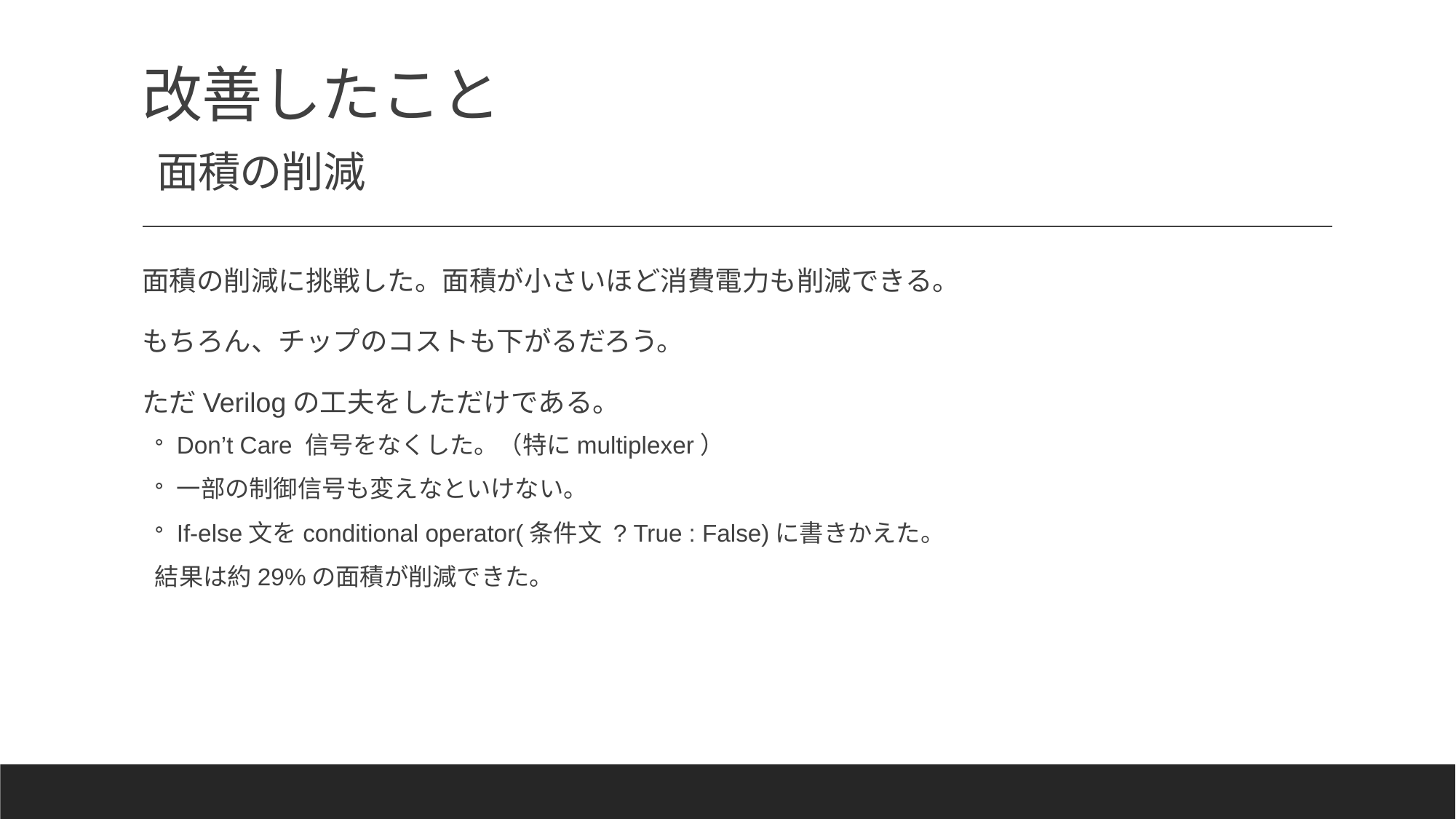

# 改善したこと 面積の削減
面積の削減に挑戦した。面積が小さいほど消費電力も削減できる。
もちろん、チップのコストも下がるだろう。
ただVerilogの工夫をしただけである。
Don’t Care 信号をなくした。（特にmultiplexer）
一部の制御信号も変えなといけない。
If-else文をconditional operator(条件文 ? True : False)に書きかえた。
結果は約29%の面積が削減できた。